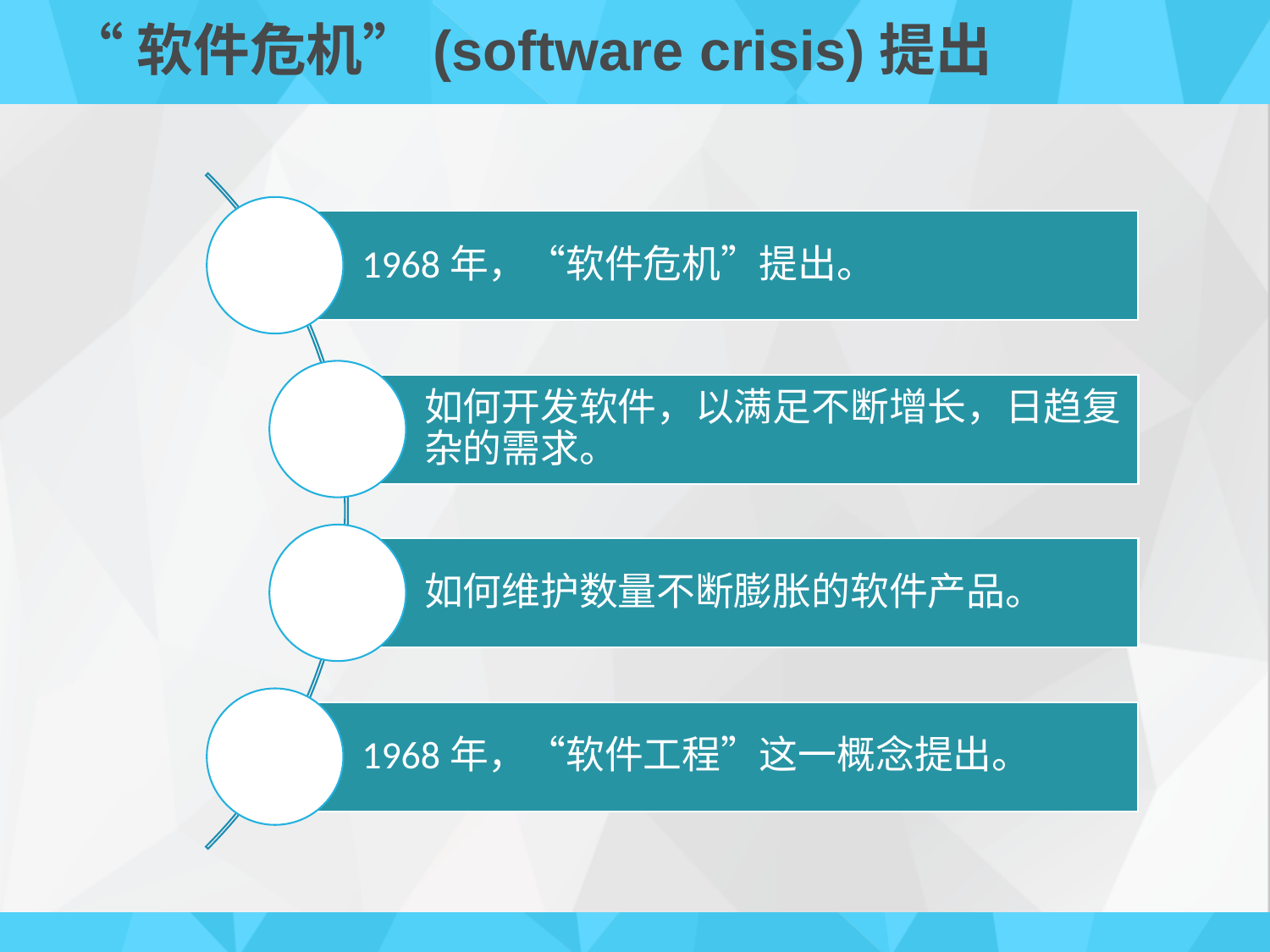

# “软件危机”(software crisis)提出
1968年，“软件危机”提出。
如何开发软件，以满足不断增长，日趋复杂的需求。
如何维护数量不断膨胀的软件产品。
1968年，“软件工程”这一概念提出。